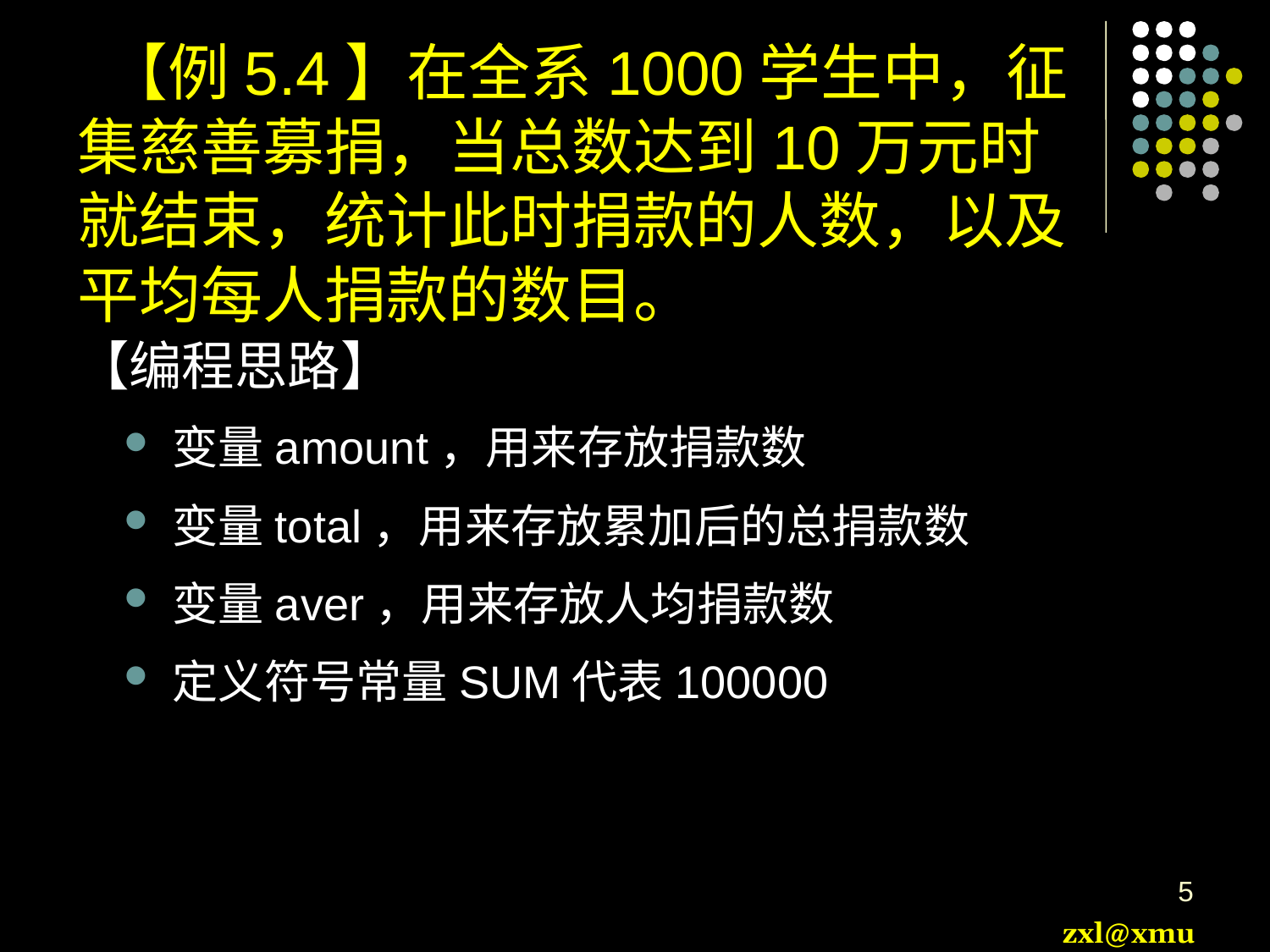

# 【例5.4】在全系1000学生中，征集慈善募捐，当总数达到10万元时就结束，统计此时捐款的人数，以及平均每人捐款的数目。
【编程思路】
变量amount，用来存放捐款数
变量total，用来存放累加后的总捐款数
变量aver，用来存放人均捐款数
定义符号常量SUM代表100000

5